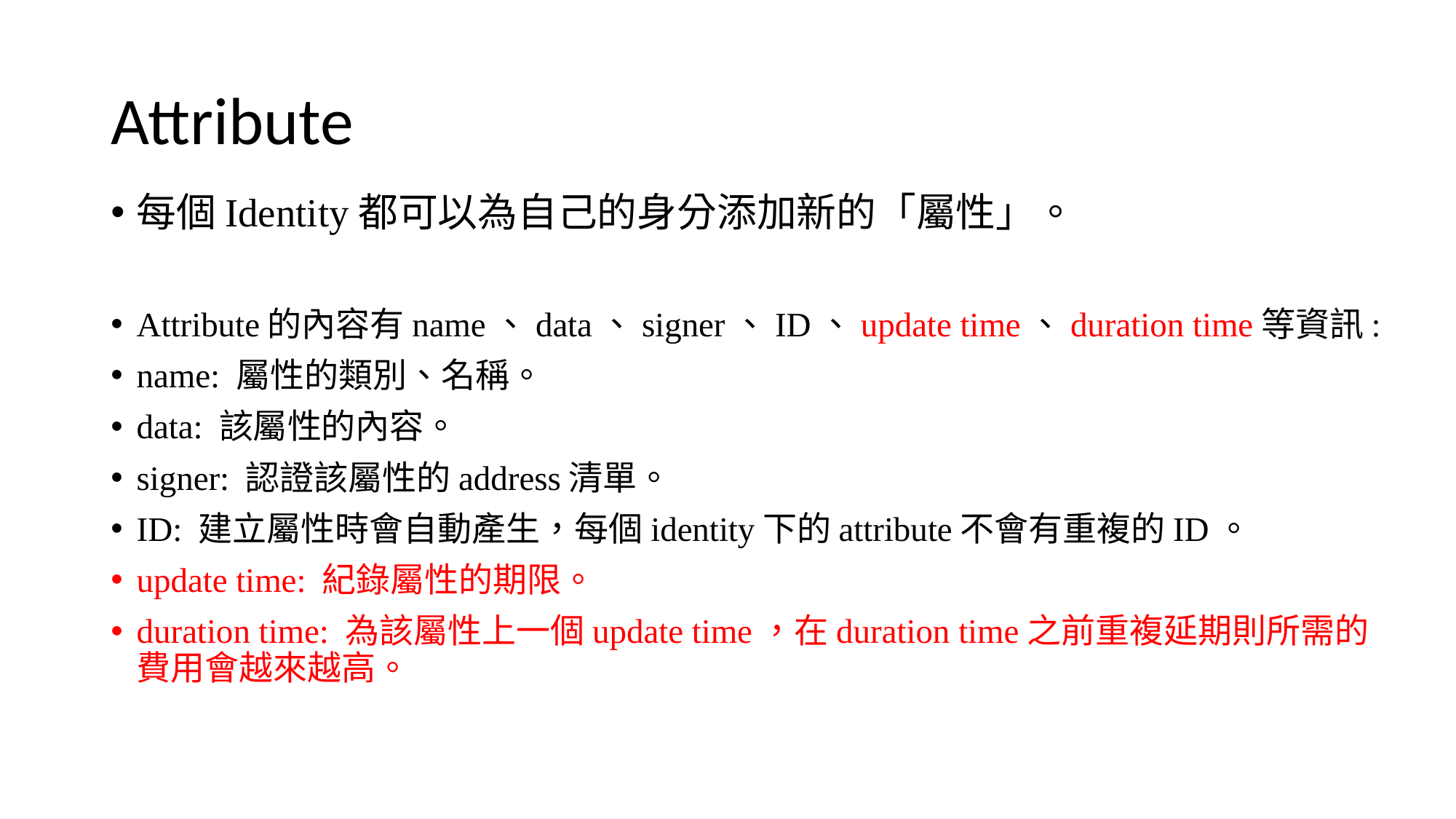

# Attribute
每個Identity都可以為自己的身分添加新的「屬性」。

Attribute的內容有name、data、signer、ID、update time、duration time等資訊:
name: 屬性的類別、名稱。
data: 該屬性的內容。
signer: 認證該屬性的address清單。
ID: 建立屬性時會自動產生，每個identity下的attribute不會有重複的ID。
update time: 紀錄屬性的期限。
duration time: 為該屬性上一個update time，在duration time之前重複延期則所需的費用會越來越高。